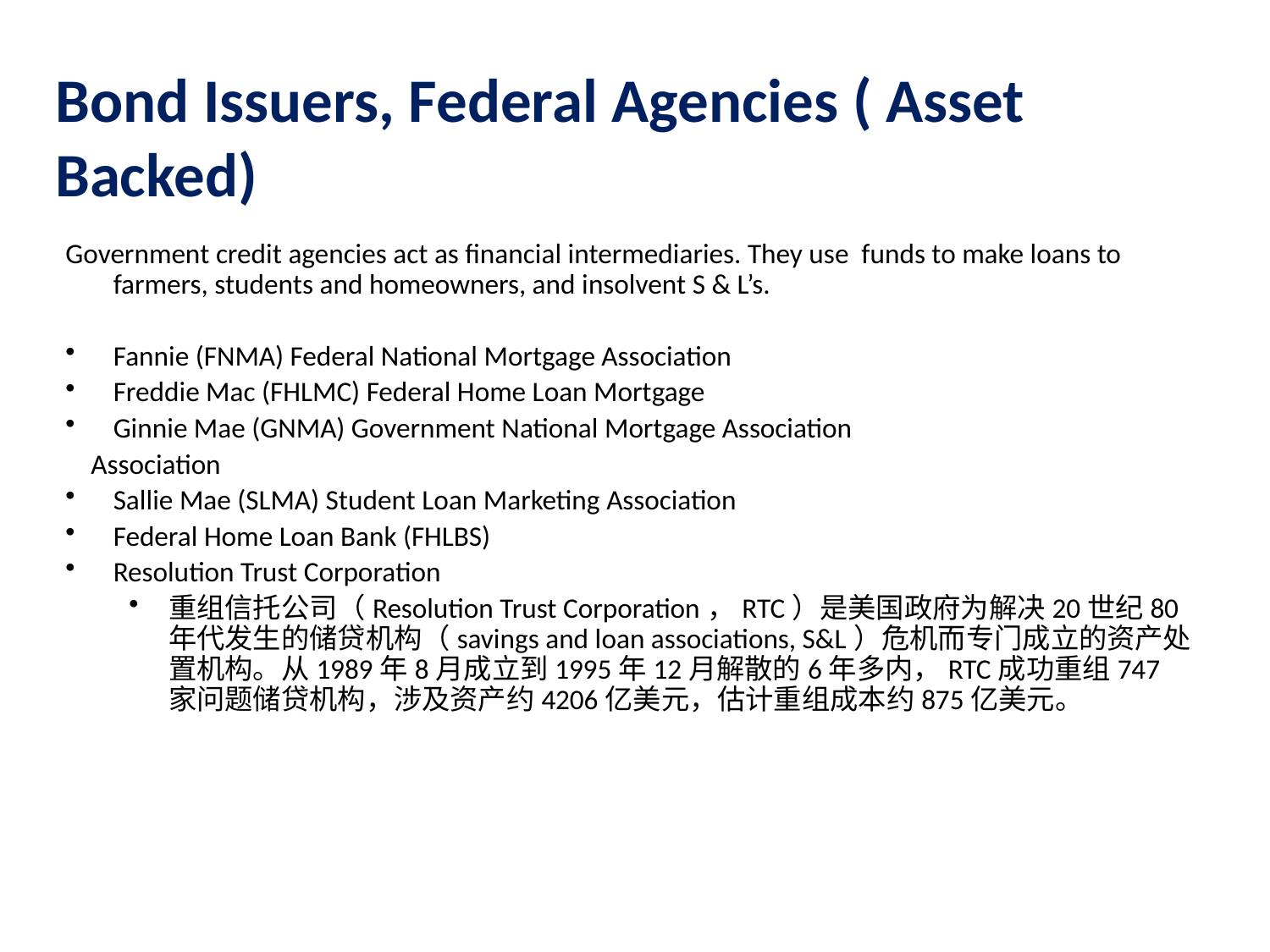

# Bond Issuers, Federal Agencies ( Asset Backed)
Government credit agencies act as financial intermediaries. They use  funds to make loans to farmers, students and homeowners, and insolvent S & L’s.

Fannie (FNMA) Federal National Mortgage Association
Freddie Mac (FHLMC) Federal Home Loan Mortgage
Ginnie Mae (GNMA) Government National Mortgage Association
    Association
Sallie Mae (SLMA) Student Loan Marketing Association
Federal Home Loan Bank (FHLBS)
Resolution Trust Corporation
重组信托公司（Resolution Trust Corporation，RTC）是美国政府为解决20世纪80年代发生的储贷机构（savings and loan associations, S&L）危机而专门成立的资产处置机构。从1989年8月成立到1995年12月解散的6年多内，RTC成功重组747家问题储贷机构，涉及资产约4206亿美元，估计重组成本约875亿美元。